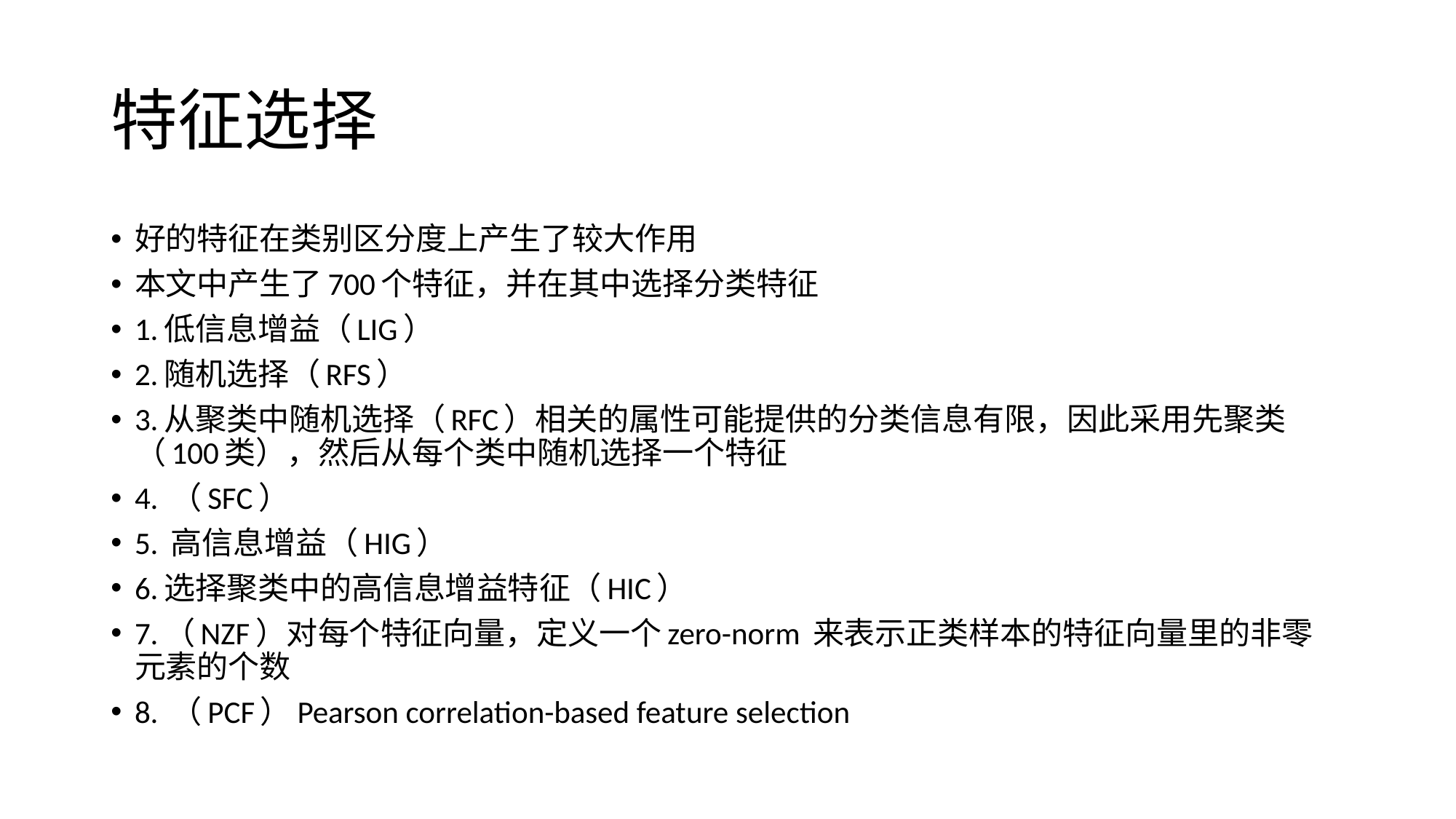

# 特征选择
好的特征在类别区分度上产生了较大作用
本文中产生了700个特征，并在其中选择分类特征
1.低信息增益（LIG）
2.随机选择（RFS）
3.从聚类中随机选择（RFC）相关的属性可能提供的分类信息有限，因此采用先聚类（100类），然后从每个类中随机选择一个特征
4. （SFC）
5. 高信息增益（HIG）
6.选择聚类中的高信息增益特征（HIC）
7.（NZF）对每个特征向量，定义一个zero-norm 来表示正类样本的特征向量里的非零元素的个数
8. （PCF）Pearson correlation-based feature selection